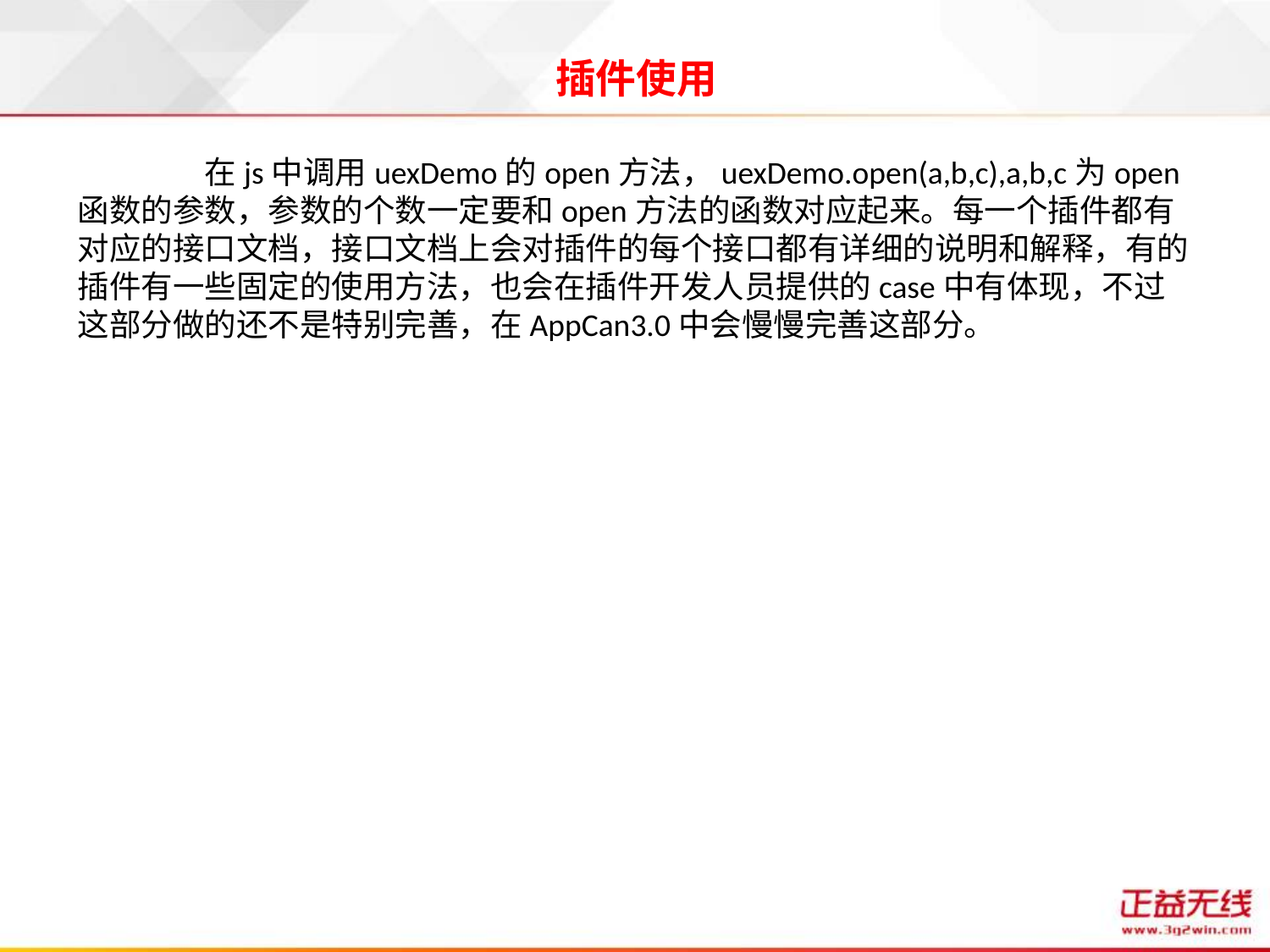

# 插件使用
	在js中调用uexDemo的open方法，uexDemo.open(a,b,c),a,b,c为open函数的参数，参数的个数一定要和open方法的函数对应起来。每一个插件都有对应的接口文档，接口文档上会对插件的每个接口都有详细的说明和解释，有的插件有一些固定的使用方法，也会在插件开发人员提供的case中有体现，不过这部分做的还不是特别完善，在AppCan3.0中会慢慢完善这部分。